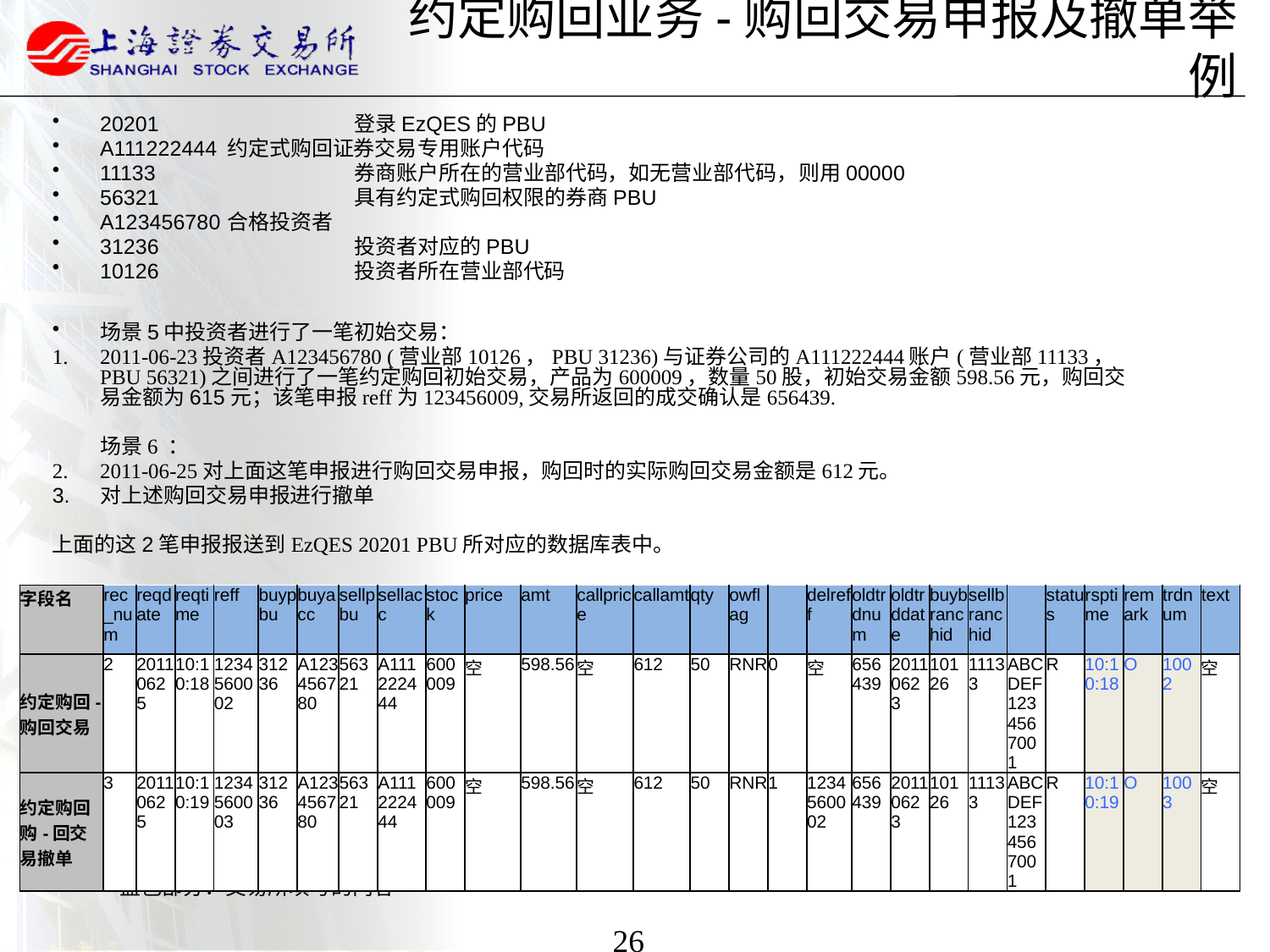

# 约定购回业务-购回交易申报及撤单举例
20201		登录EzQES的PBU
A111222444	约定式购回证券交易专用账户代码
11133		券商账户所在的营业部代码，如无营业部代码，则用00000
56321		具有约定式购回权限的券商PBU
A123456780	合格投资者
31236		投资者对应的PBU
10126		投资者所在营业部代码

场景5中投资者进行了一笔初始交易：
2011-06-23投资者A123456780 (营业部10126，PBU 31236)与证券公司的A111222444账户(营业部11133，PBU 56321)之间进行了一笔约定购回初始交易，产品为600009，数量50股，初始交易金额598.56元，购回交易金额为615元；该笔申报reff为123456009,交易所返回的成交确认是656439.

	场景6 ：
2011-06-25对上面这笔申报进行购回交易申报，购回时的实际购回交易金额是612元。
对上述购回交易申报进行撤单

上面的这2笔申报报送到EzQES 20201 PBU所对应的数据库表中。
| 字段名 | rec\_num | reqdate | reqtime | reff | buypbu | buyacc | sellpbu | sellacc | stock | price | amt | callprice | callamt | qty | owflag |  | delreff | oldtrdnum | oldtrddate | buybranchid | sellbranchid |  | status | rsptime | remark | trdnum | text |
| --- | --- | --- | --- | --- | --- | --- | --- | --- | --- | --- | --- | --- | --- | --- | --- | --- | --- | --- | --- | --- | --- | --- | --- | --- | --- | --- | --- |
| 约定购回-购回交易 | 2 | 20110625 | 10:10:18 | 1234560002 | 31236 | A123456780 | 56321 | A111222444 | 600009 | 空 | 598.56 | 空 | 612 | 50 | RNR | 0 | 空 | 656439 | 20110623 | 10126 | 11133 | ABCDEF1234567001 | R | 10:10:18 | O | 1002 | 空 |
| 约定购回购-回交易撤单 | 3 | 20110625 | 10:10:19 | 1234560003 | 31236 | A123456780 | 56321 | A111222444 | 600009 | 空 | 598.56 | 空 | 612 | 50 | RNR | 1 | 1234560002 | 656439 | 20110623 | 10126 | 11133 | ABCDEF1234567001 | R | 10:10:19 | O | 1003 | 空 |
蓝色部分：交易所填写的内容
26